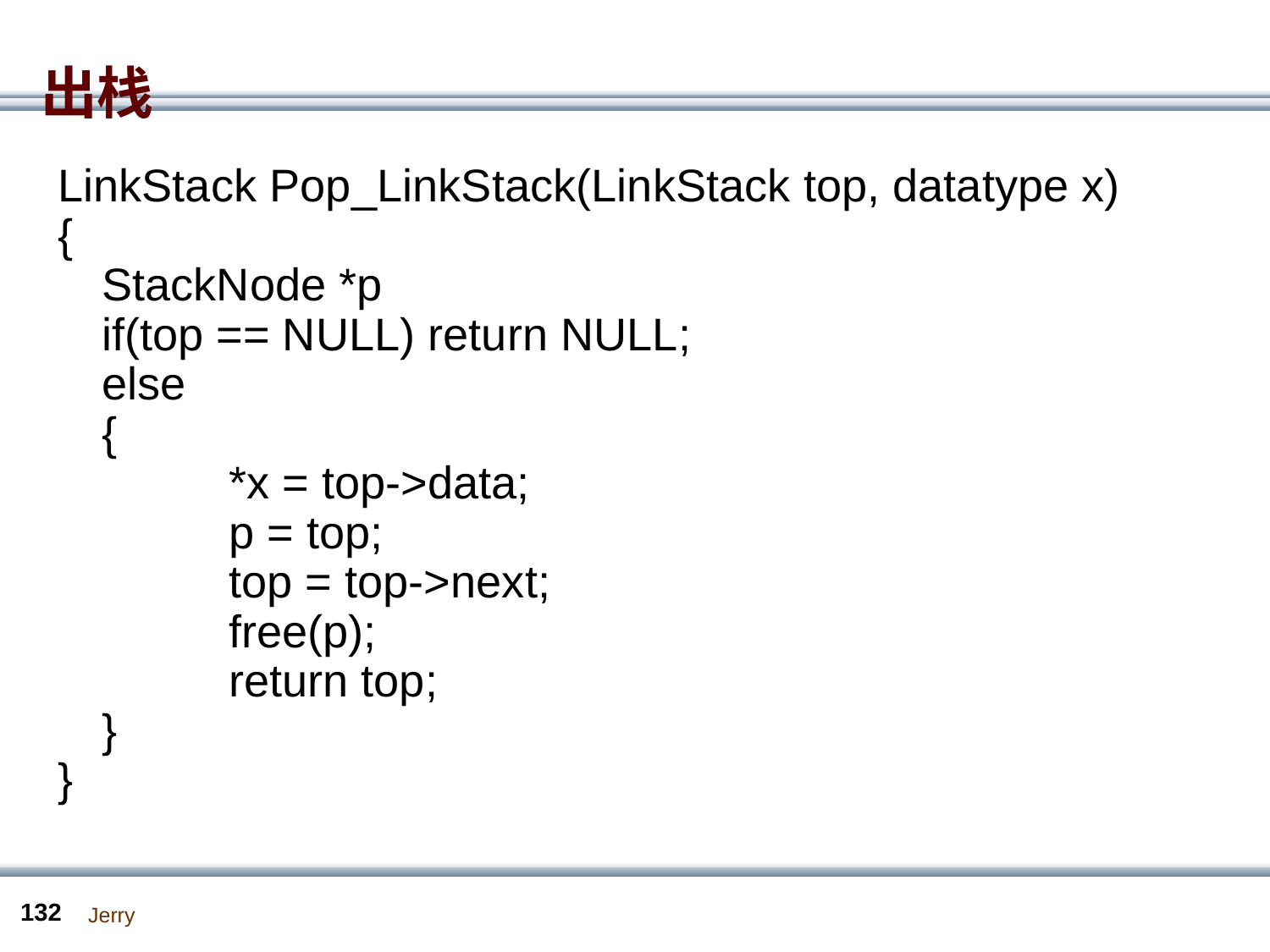

# 出栈
LinkStack Pop_LinkStack(LinkStack top, datatype x)
{
	StackNode *p
	if(top == NULL) return NULL;
	else
	{
		*x = top->data;
		p = top;
		top = top->next;
		free(p);
		return top;
	}
}